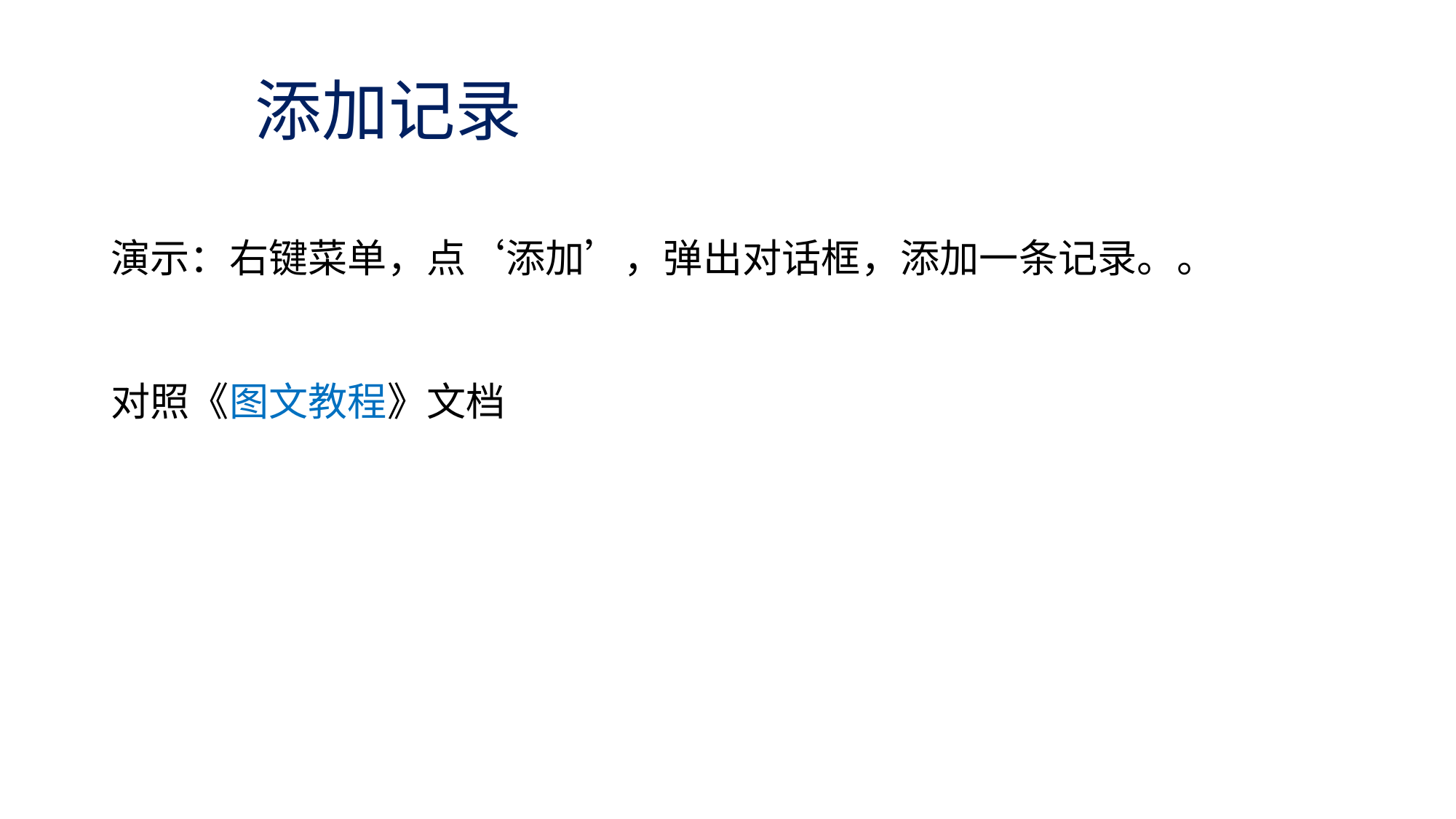

# 添加记录
演示：右键菜单，点‘添加’，弹出对话框，添加一条记录。。

对照《图文教程》文档